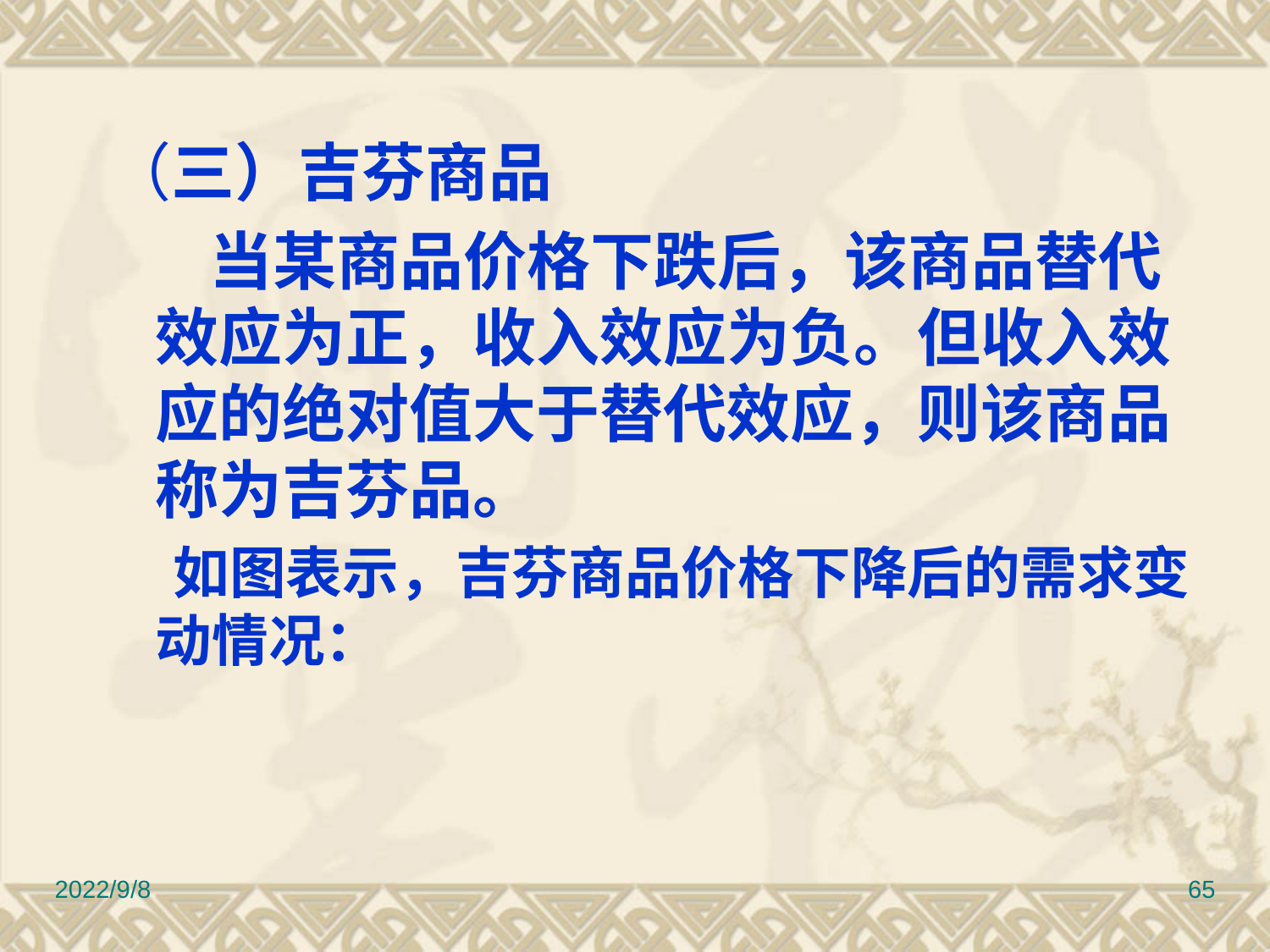

（三）吉芬商品
      当某商品价格下跌后，该商品替代效应为正，收入效应为负。但收入效应的绝对值大于替代效应，则该商品称为吉芬品。
    如图表示，吉芬商品价格下降后的需求变动情况：

2022/9/8
65